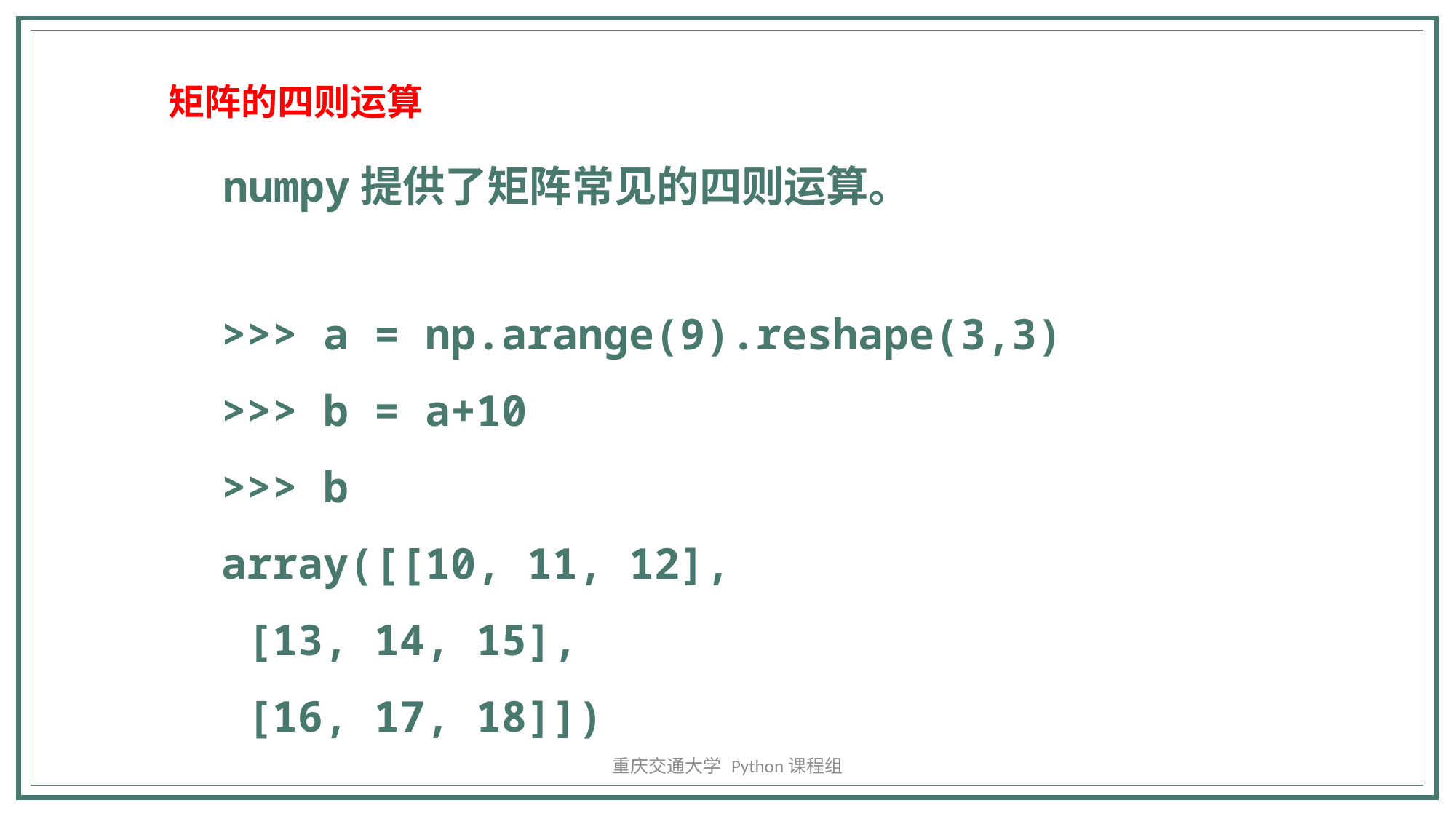

矩阵的四则运算
numpy提供了矩阵常见的四则运算。
>>> a = np.arange(9).reshape(3,3)
>>> b = a+10
>>> b
array([[10, 11, 12],
 [13, 14, 15],
 [16, 17, 18]])
重庆交通大学 Python课程组